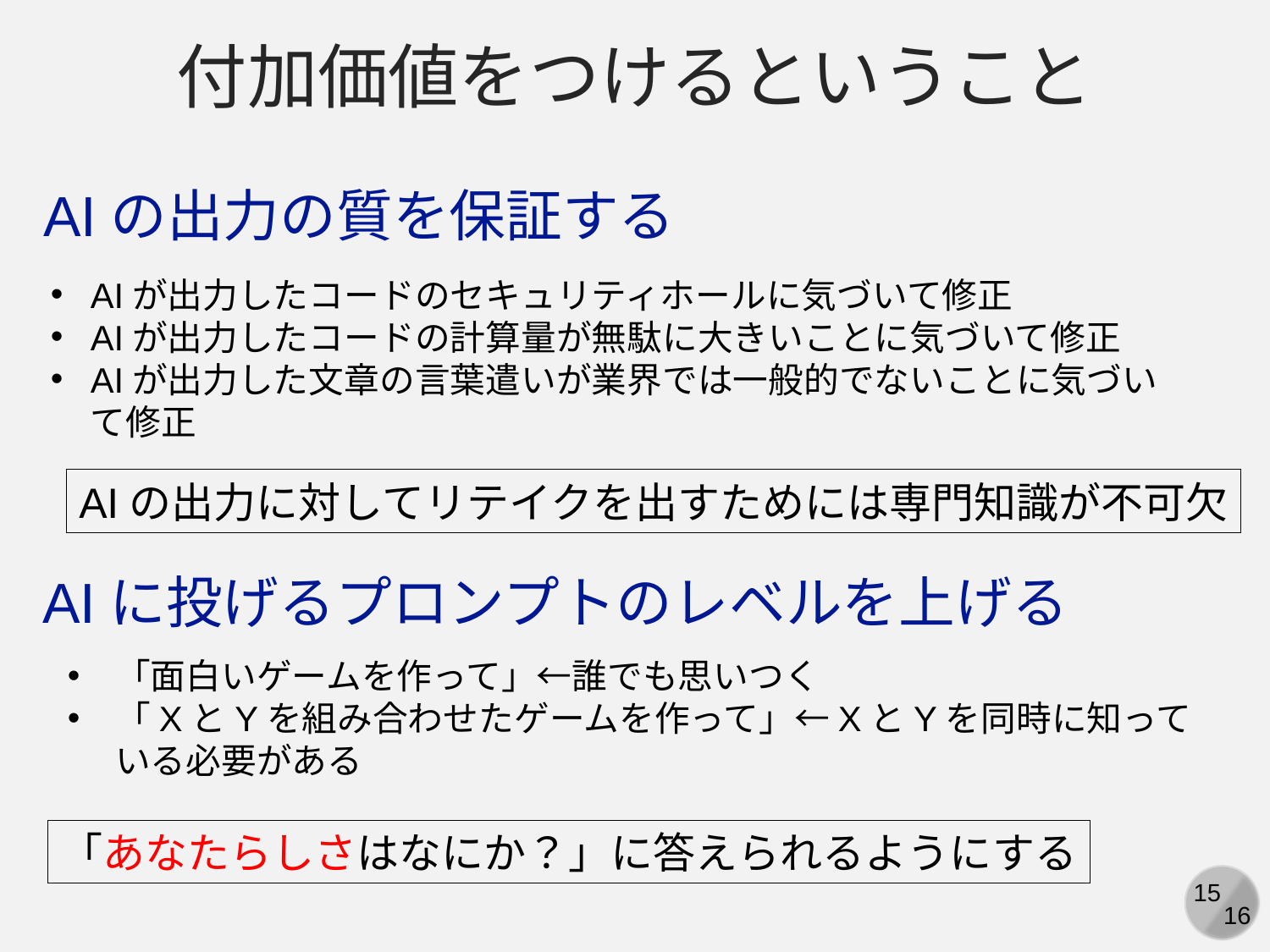

付加価値をつけるということ
AIの出力の質を保証する
AIが出力したコードのセキュリティホールに気づいて修正
AIが出力したコードの計算量が無駄に大きいことに気づいて修正
AIが出力した文章の言葉遣いが業界では一般的でないことに気づいて修正
AIの出力に対してリテイクを出すためには専門知識が不可欠
AIに投げるプロンプトのレベルを上げる
「面白いゲームを作って」←誰でも思いつく
「XとYを組み合わせたゲームを作って」←XとYを同時に知っている必要がある
「あなたらしさはなにか？」に答えられるようにする